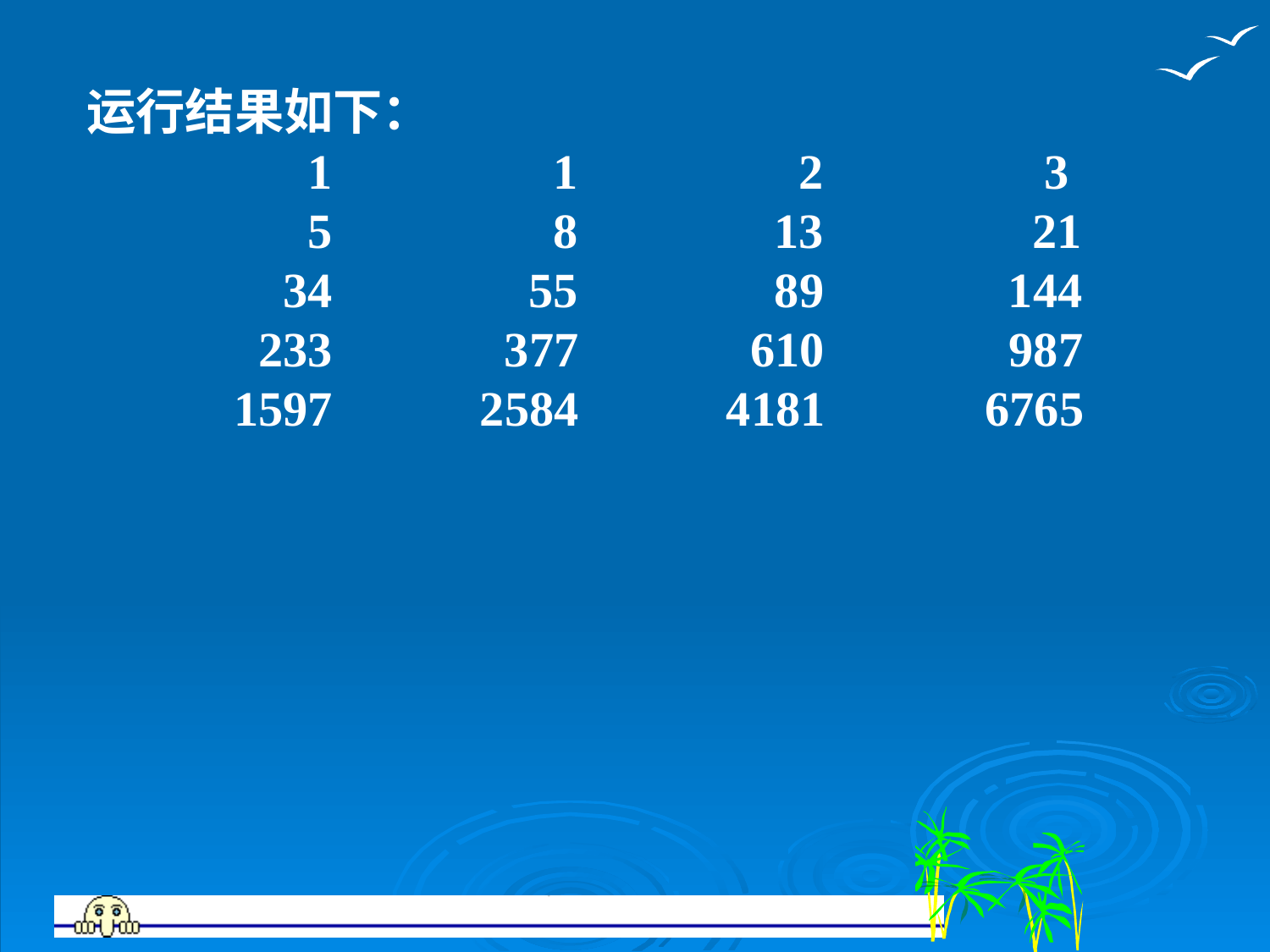

运行结果如下：
                  1                  1                  2                  3
                  5                  8                13                 21
                34                55                89               144
              233              377              610               987
            1597            2584            4181             6765